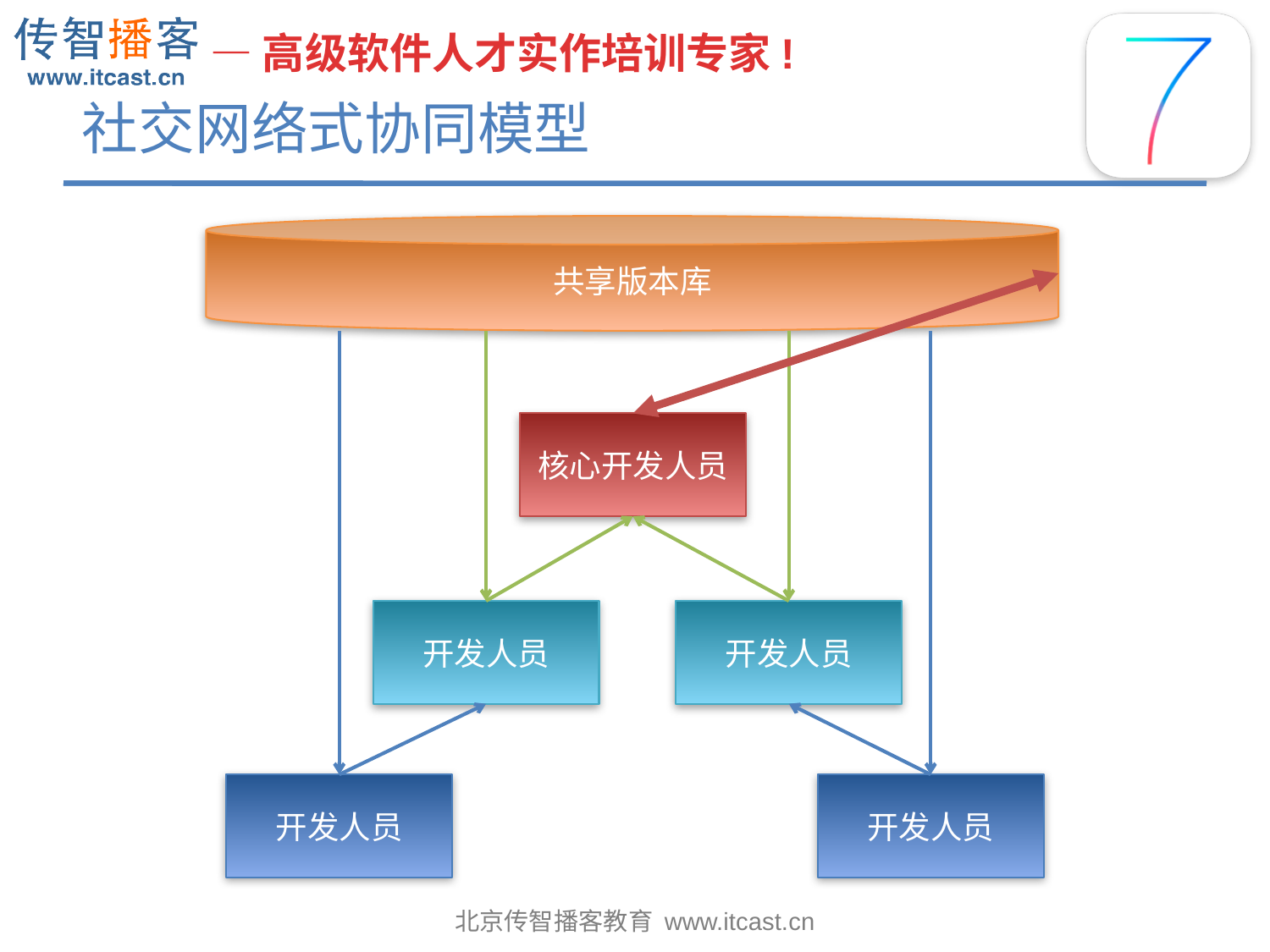

# 社交网络式协同模型
共享版本库
核心开发人员
开发人员
开发人员
开发人员
开发人员